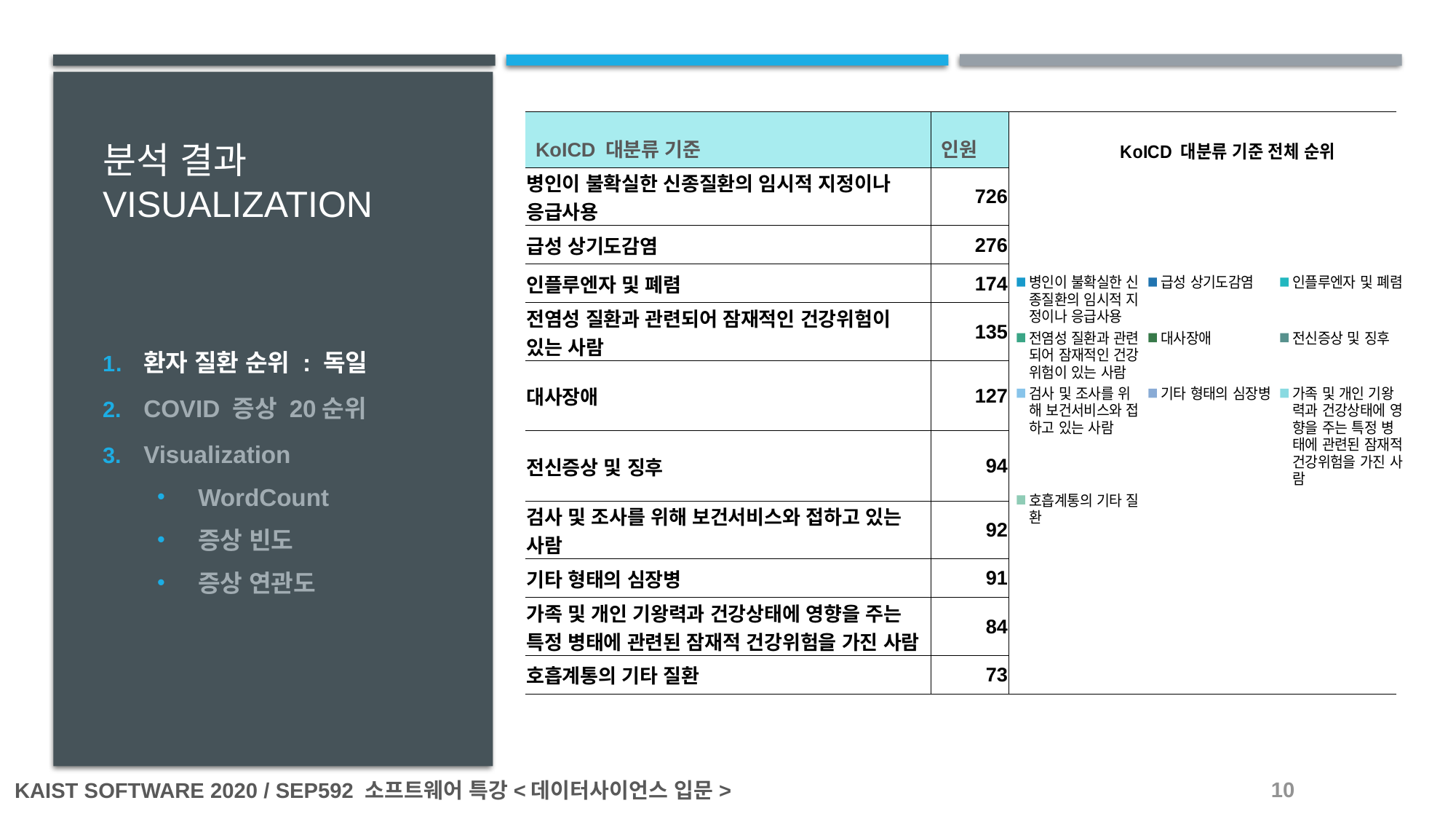

# 분석 결과 Visualization
| KoICD 대분류 기준 | 인원 |  |
| --- | --- | --- |
| 병인이 불확실한 신종질환의 임시적 지정이나 응급사용 | 726 |  |
| 급성 상기도감염 | 276 |  |
| 인플루엔자 및 폐렴 | 174 |  |
| 전염성 질환과 관련되어 잠재적인 건강위험이 있는 사람 | 135 |  |
| 대사장애 | 127 |  |
| 전신증상 및 징후 | 94 |  |
| 검사 및 조사를 위해 보건서비스와 접하고 있는 사람 | 92 |  |
| 기타 형태의 심장병 | 91 |  |
| 가족 및 개인 기왕력과 건강상태에 영향을 주는 특정 병태에 관련된 잠재적 건강위험을 가진 사람 | 84 |  |
| 호흡계통의 기타 질환 | 73 |  |

[unsupported chart]

환자 질환 순위 : 독일
COVID 증상 20순위
Visualization
WordCount
증상 빈도
증상 연관도
10